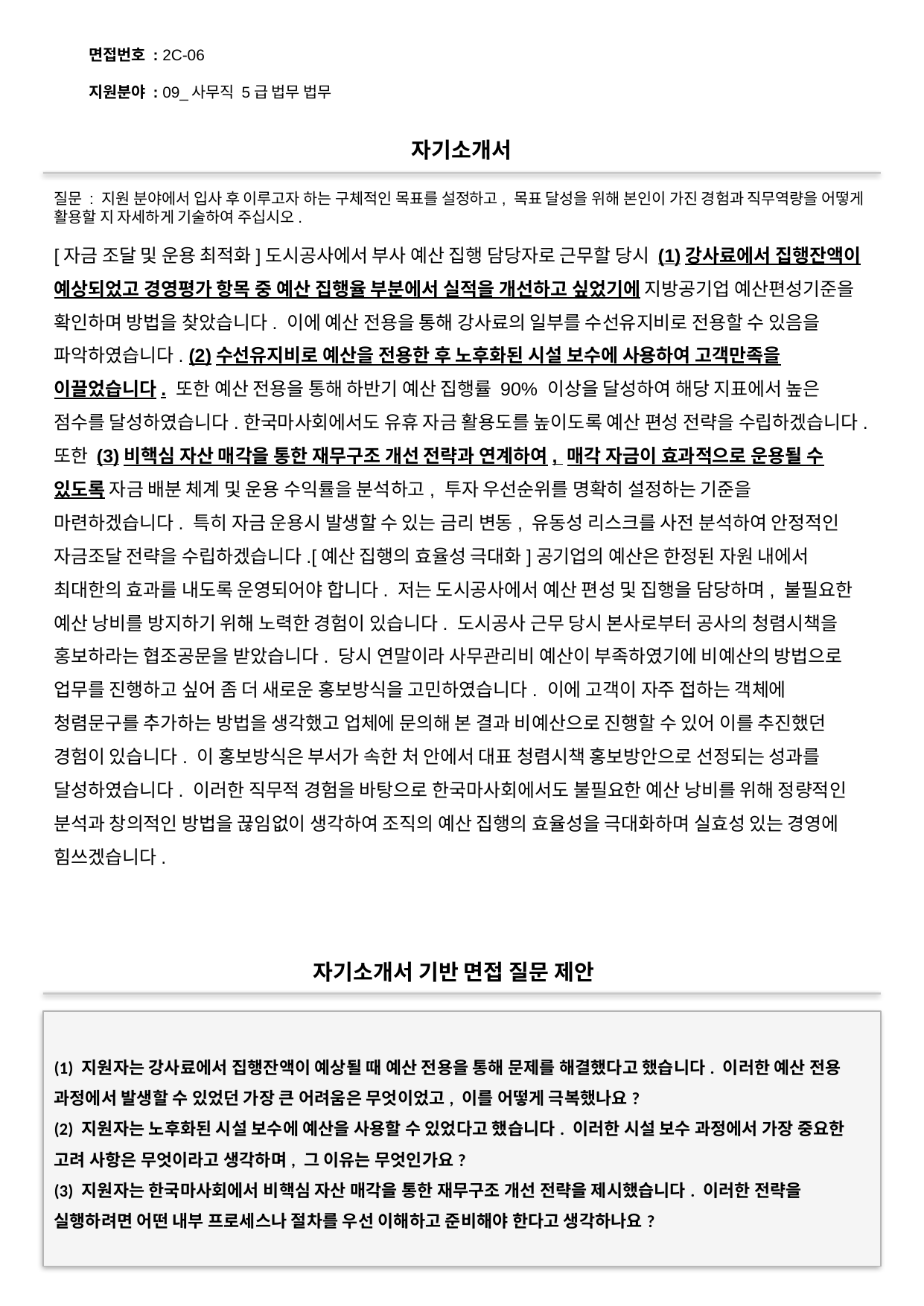

면접번호 : 2C-06

지원분야 : 09_사무직 5급 법무 법무
#

자기소개서

질문 : 지원 분야에서 입사 후 이루고자 하는 구체적인 목표를 설정하고, 목표 달성을 위해 본인이 가진 경험과 직무역량을 어떻게 활용할 지 자세하게 기술하여 주십시오.

[자금 조달 및 운용 최적화]도시공사에서 부사 예산 집행 담당자로 근무할 당시 (1)강사료에서 집행잔액이 예상되었고 경영평가 항목 중 예산 집행율 부분에서 실적을 개선하고 싶었기에 지방공기업 예산편성기준을 확인하며 방법을 찾았습니다. 이에 예산 전용을 통해 강사료의 일부를 수선유지비로 전용할 수 있음을 파악하였습니다. (2)수선유지비로 예산을 전용한 후 노후화된 시설 보수에 사용하여 고객만족을 이끌었습니다. 또한 예산 전용을 통해 하반기 예산 집행률 90% 이상을 달성하여 해당 지표에서 높은 점수를 달성하였습니다.한국마사회에서도 유휴 자금 활용도를 높이도록 예산 편성 전략을 수립하겠습니다. 또한 (3)비핵심 자산 매각을 통한 재무구조 개선 전략과 연계하여, 매각 자금이 효과적으로 운용될 수 있도록 자금 배분 체계 및 운용 수익률을 분석하고, 투자 우선순위를 명확히 설정하는 기준을 마련하겠습니다. 특히 자금 운용시 발생할 수 있는 금리 변동, 유동성 리스크를 사전 분석하여 안정적인 자금조달 전략을 수립하겠습니다.[예산 집행의 효율성 극대화]공기업의 예산은 한정된 자원 내에서 최대한의 효과를 내도록 운영되어야 합니다. 저는 도시공사에서 예산 편성 및 집행을 담당하며, 불필요한 예산 낭비를 방지하기 위해 노력한 경험이 있습니다. 도시공사 근무 당시 본사로부터 공사의 청렴시책을 홍보하라는 협조공문을 받았습니다. 당시 연말이라 사무관리비 예산이 부족하였기에 비예산의 방법으로 업무를 진행하고 싶어 좀 더 새로운 홍보방식을 고민하였습니다. 이에 고객이 자주 접하는 객체에 청렴문구를 추가하는 방법을 생각했고 업체에 문의해 본 결과 비예산으로 진행할 수 있어 이를 추진했던 경험이 있습니다. 이 홍보방식은 부서가 속한 처 안에서 대표 청렴시책 홍보방안으로 선정되는 성과를 달성하였습니다. 이러한 직무적 경험을 바탕으로 한국마사회에서도 불필요한 예산 낭비를 위해 정량적인 분석과 창의적인 방법을 끊임없이 생각하여 조직의 예산 집행의 효율성을 극대화하며 실효성 있는 경영에 힘쓰겠습니다.

자기소개서 기반 면접 질문 제안

(1) 지원자는 강사료에서 집행잔액이 예상될 때 예산 전용을 통해 문제를 해결했다고 했습니다. 이러한 예산 전용 과정에서 발생할 수 있었던 가장 큰 어려움은 무엇이었고, 이를 어떻게 극복했나요?
(2) 지원자는 노후화된 시설 보수에 예산을 사용할 수 있었다고 했습니다. 이러한 시설 보수 과정에서 가장 중요한 고려 사항은 무엇이라고 생각하며, 그 이유는 무엇인가요?
(3) 지원자는 한국마사회에서 비핵심 자산 매각을 통한 재무구조 개선 전략을 제시했습니다. 이러한 전략을 실행하려면 어떤 내부 프로세스나 절차를 우선 이해하고 준비해야 한다고 생각하나요?